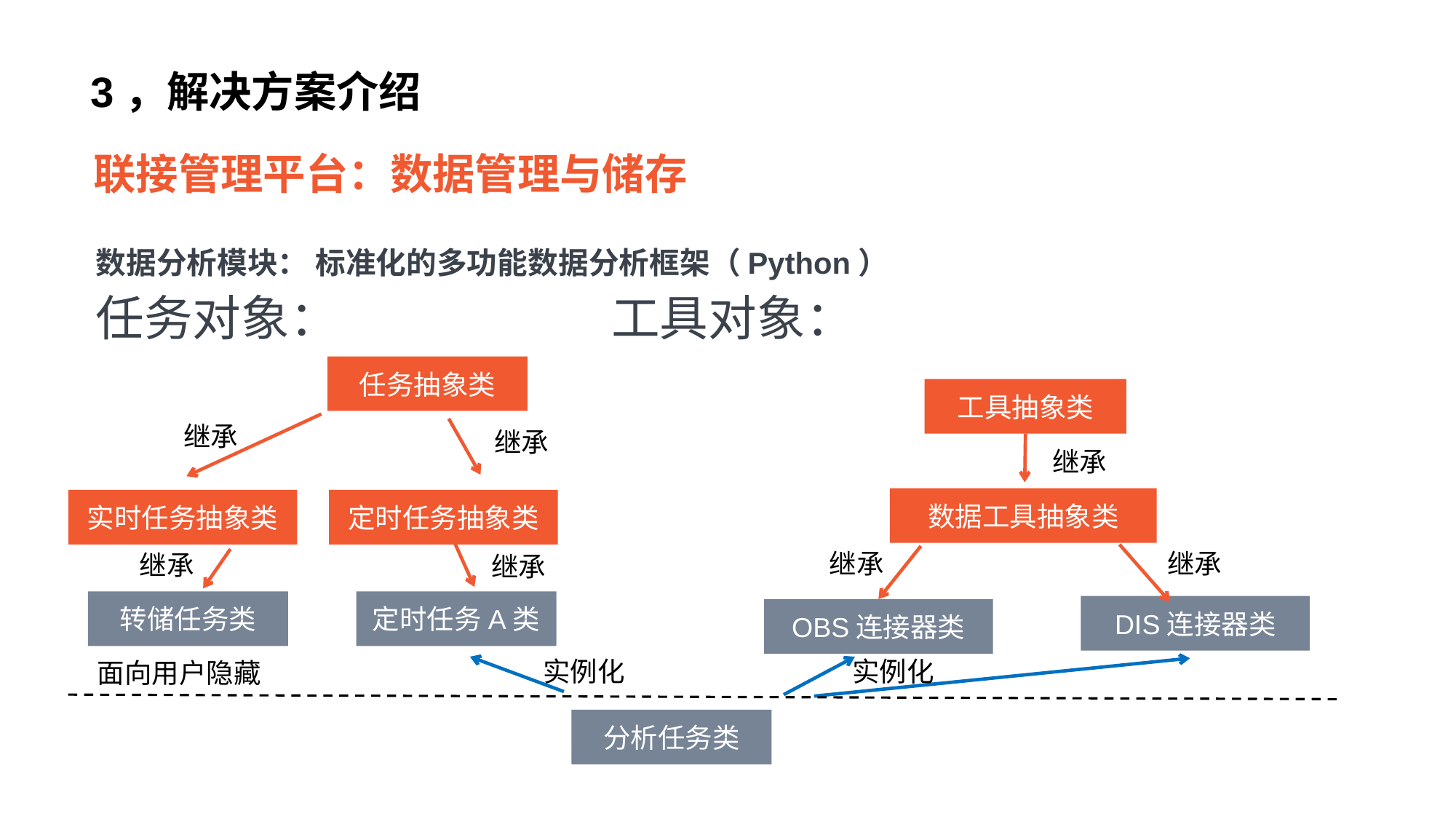

3，解决方案介绍
联接管理平台：数据管理与储存

数据分析模块： 标准化的多功能数据分析框架（Python）

任务对象：                         工具对象：

任务抽象类
工具抽象类
继承
继承
继承
数据工具抽象类
实时任务抽象类
定时任务抽象类
继承
继承
继承
继承
转储任务类
定时任务A类
DIS连接器类
OBS连接器类
实例化
实例化
面向用户隐藏
分析任务类